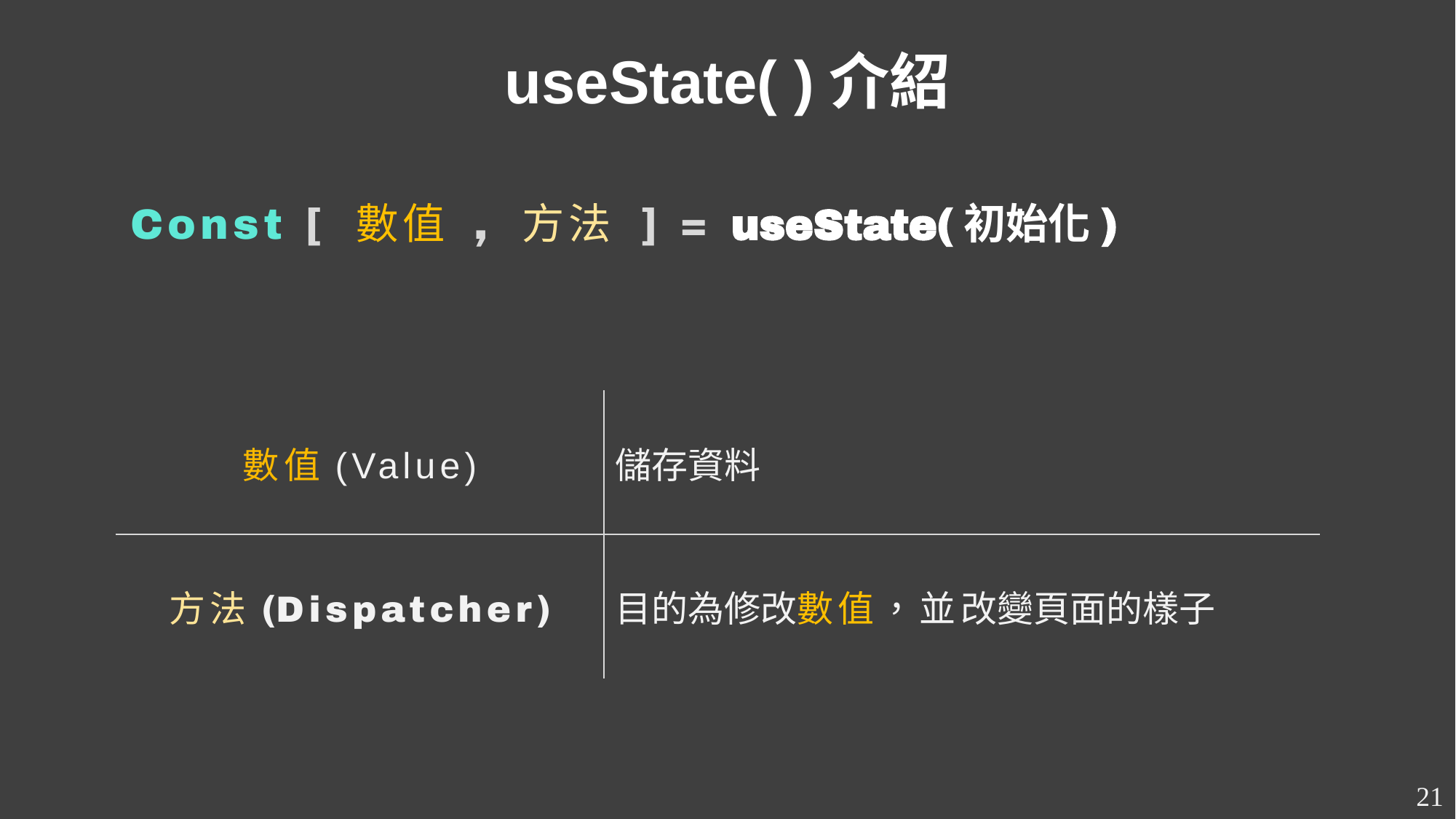

useState( )介紹
Const [ 數值 , 方法 ] = useState(初始化)
| 數值(Value) | 儲存資料 |
| --- | --- |
| 方法(Dispatcher) | 目的為修改數值，並改變頁面的樣子 |
21